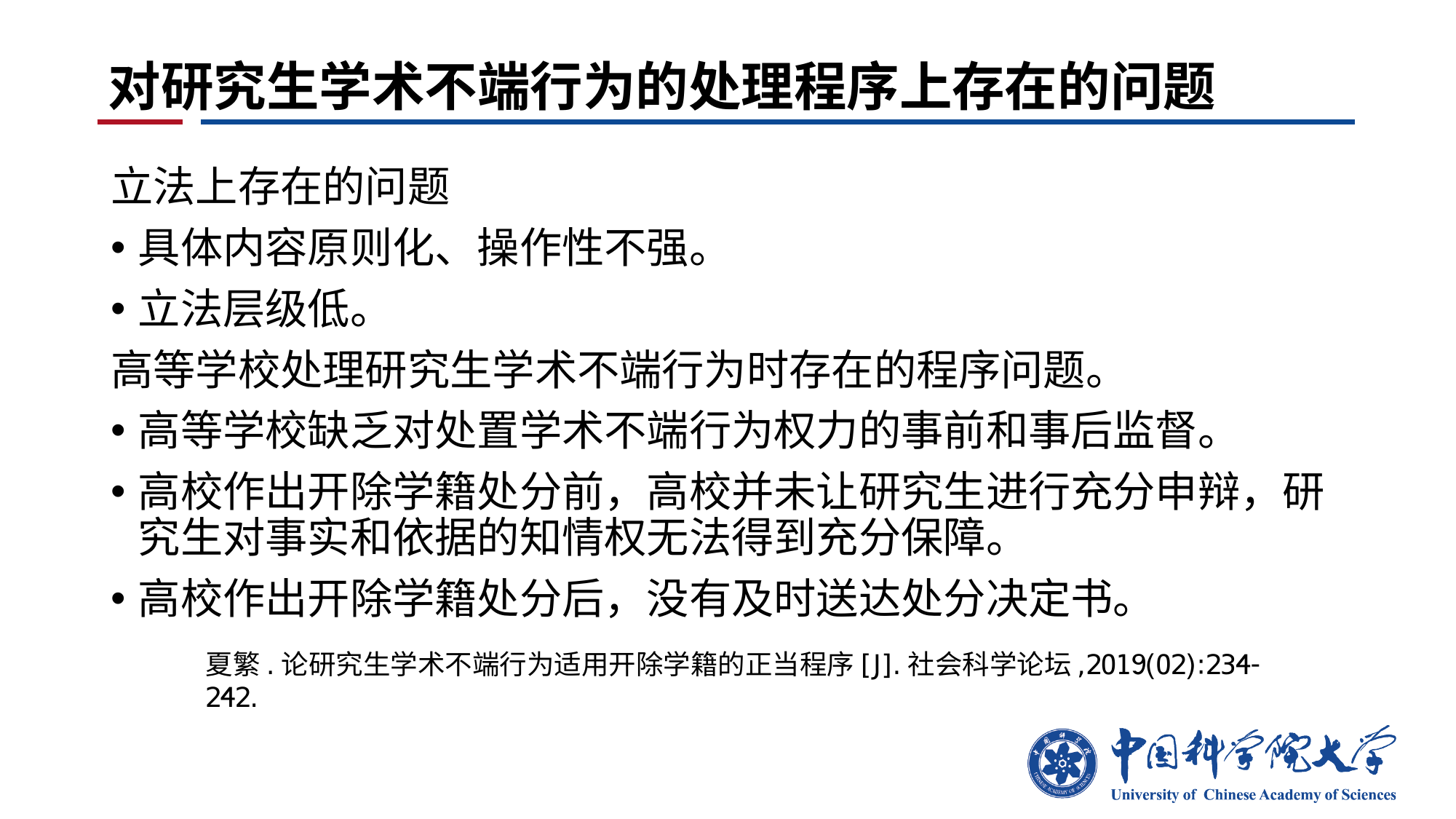

# 对研究生学术不端行为的处理程序上存在的问题
立法上存在的问题
具体内容原则化、操作性不强。
立法层级低。
高等学校处理研究生学术不端行为时存在的程序问题。
高等学校缺乏对处置学术不端行为权力的事前和事后监督。
高校作出开除学籍处分前，高校并未让研究生进行充分申辩，研究生对事实和依据的知情权无法得到充分保障。
高校作出开除学籍处分后，没有及时送达处分决定书。
夏繁.论研究生学术不端行为适用开除学籍的正当程序[J].社会科学论坛,2019(02):234-242.